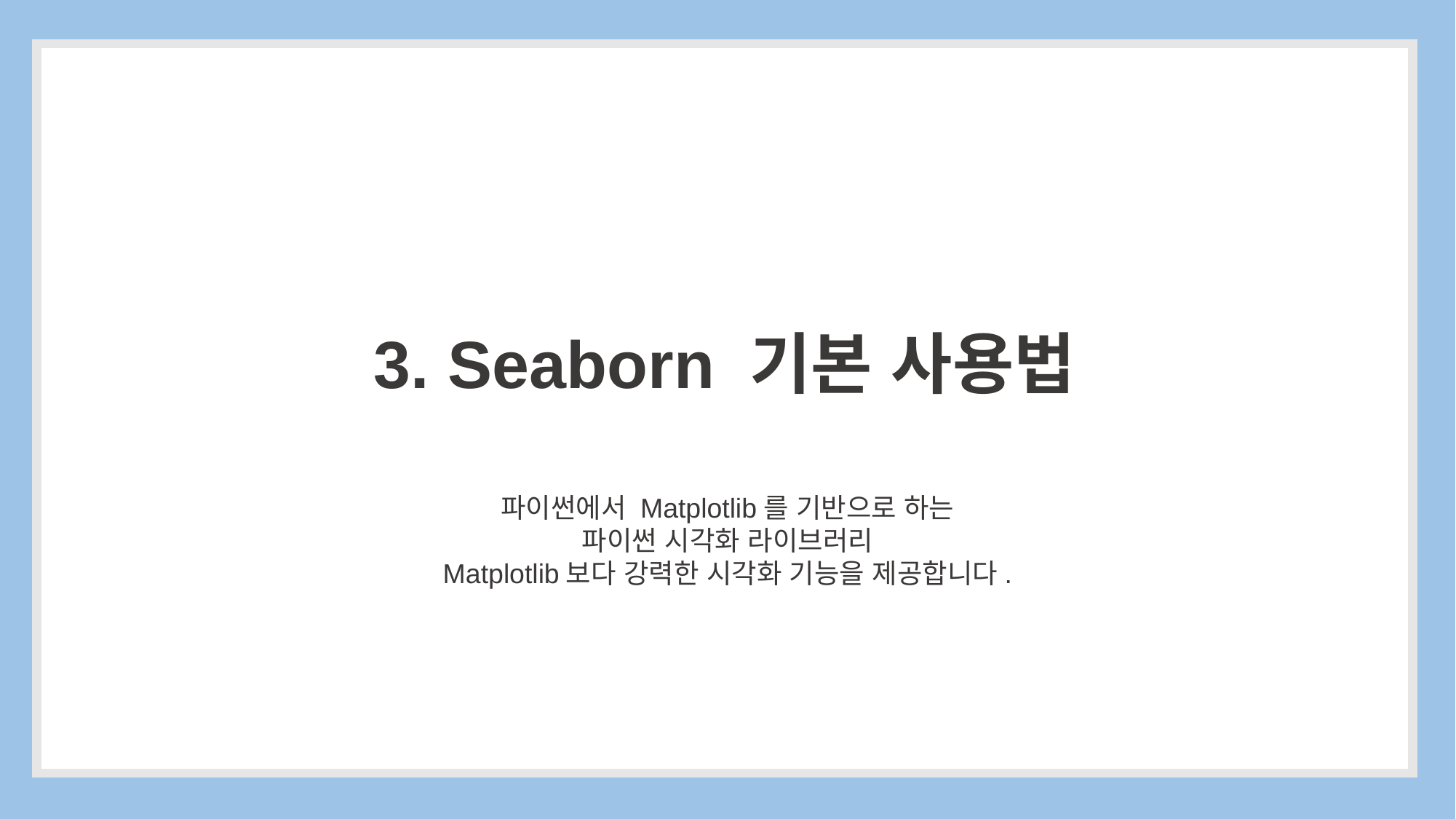

3. Seaborn 기본 사용법
파이썬에서 Matplotlib를 기반으로 하는
파이썬 시각화 라이브러리
Matplotlib보다 강력한 시각화 기능을 제공합니다.